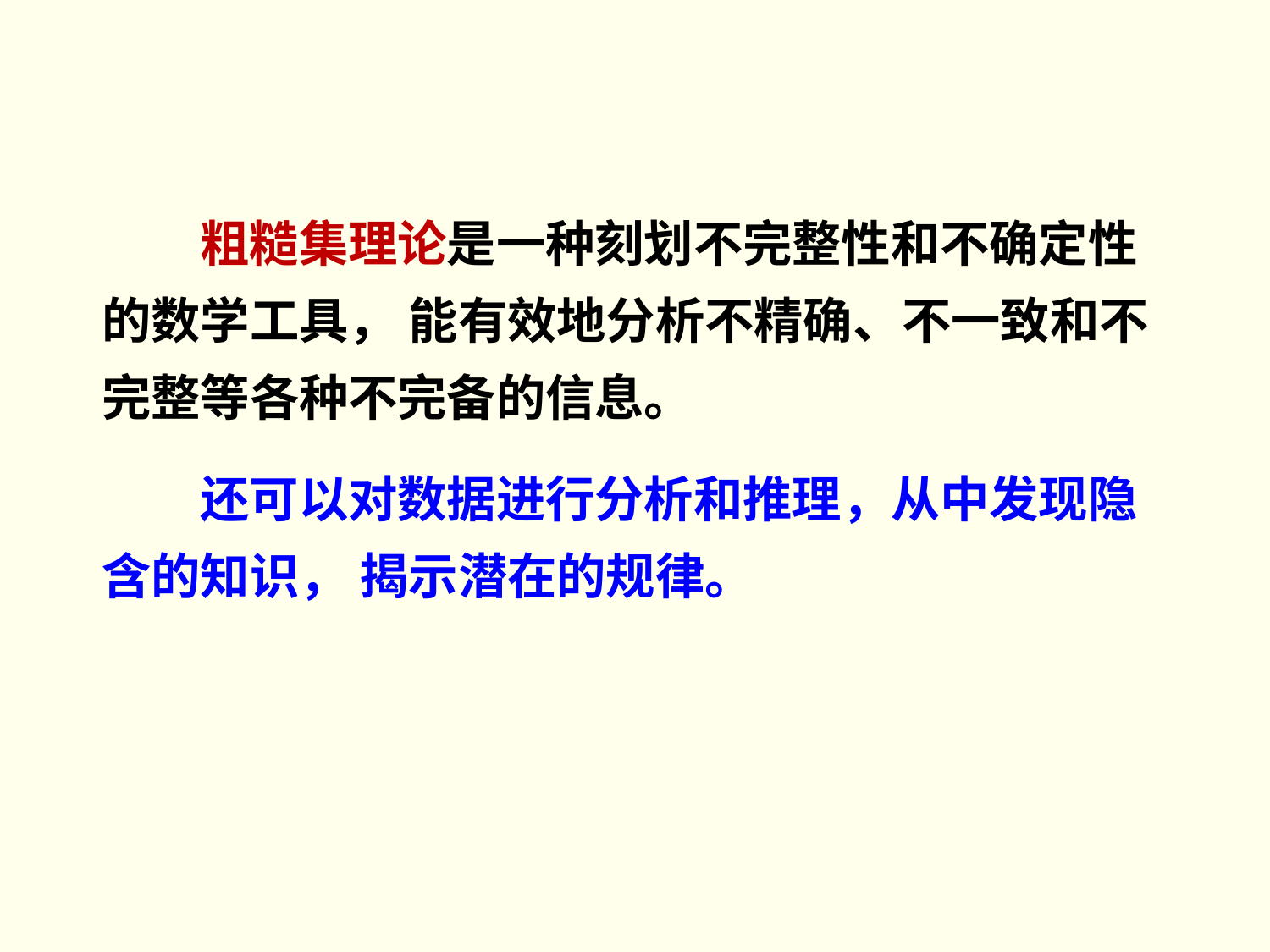

粗糙集理论是一种刻划不完整性和不确定性的数学工具， 能有效地分析不精确、不一致和不完整等各种不完备的信息。
　　还可以对数据进行分析和推理，从中发现隐含的知识， 揭示潜在的规律。